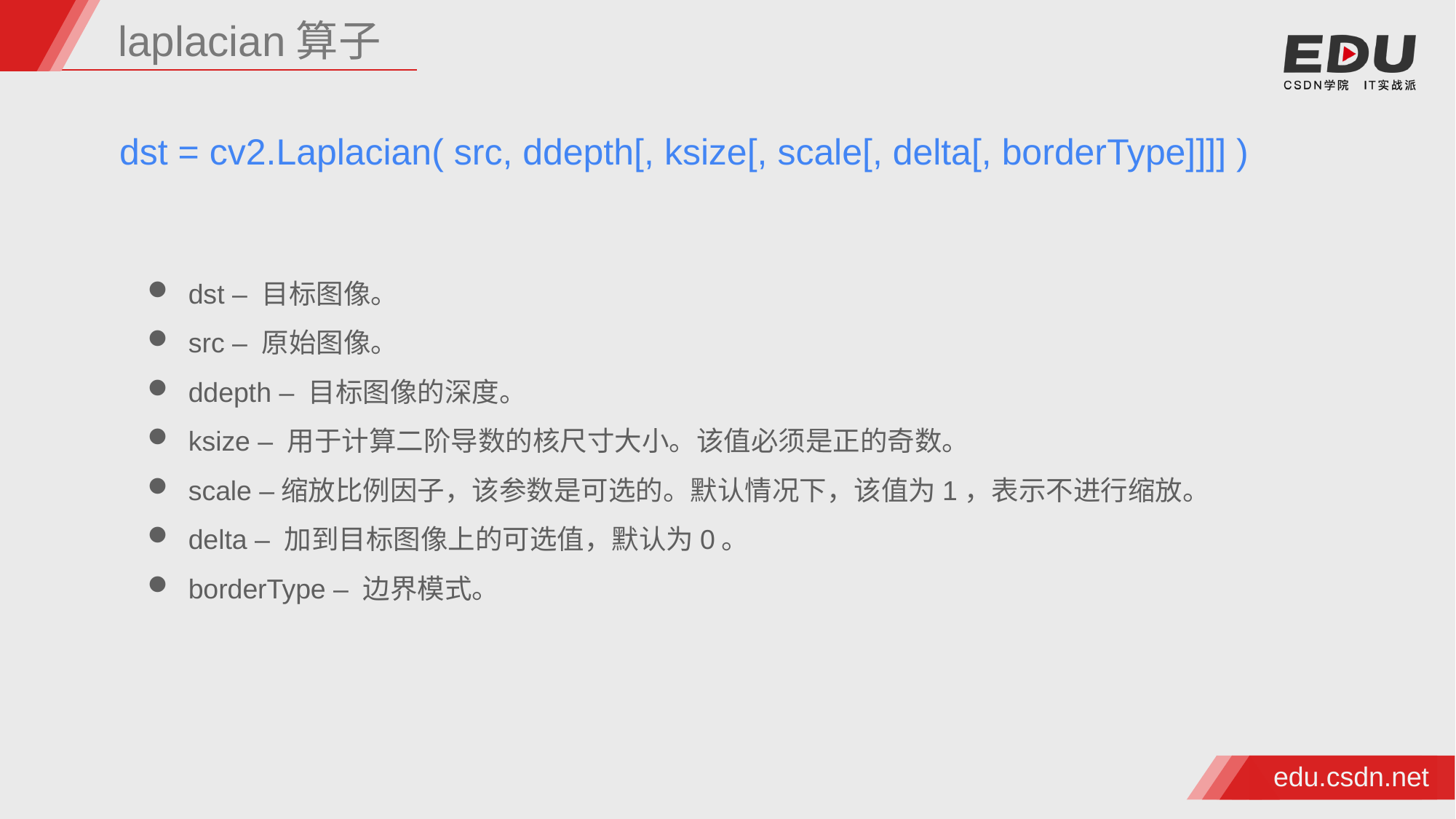

laplacian算子
dst = cv2.Laplacian( src, ddepth[, ksize[, scale[, delta[, borderType]]]] )
dst – 目标图像。
src – 原始图像。
ddepth – 目标图像的深度。
ksize – 用于计算二阶导数的核尺寸大小。该值必须是正的奇数。
scale –缩放比例因子，该参数是可选的。默认情况下，该值为1，表示不进行缩放。
delta – 加到目标图像上的可选值，默认为0。
borderType – 边界模式。